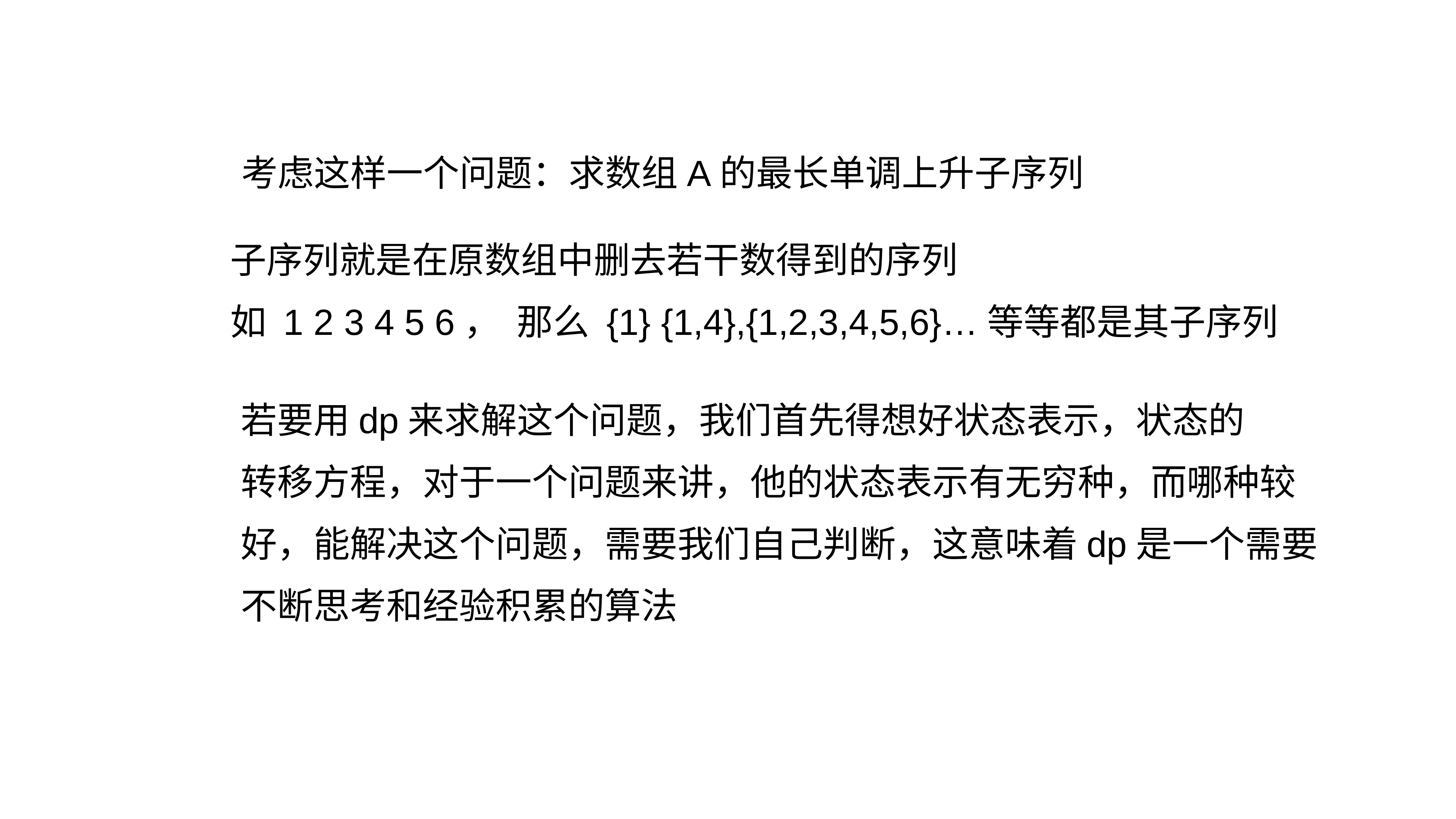

考虑这样一个问题：求数组A的最长单调上升子序列
子序列就是在原数组中删去若干数得到的序列
如 1 2 3 4 5 6，  那么 {1} {1,4},{1,2,3,4,5,6}…等等都是其子序列
若要用dp来求解这个问题，我们首先得想好状态表示，状态的
转移方程，对于一个问题来讲，他的状态表示有无穷种，而哪种较
好，能解决这个问题，需要我们自己判断，这意味着dp是一个需要
不断思考和经验积累的算法